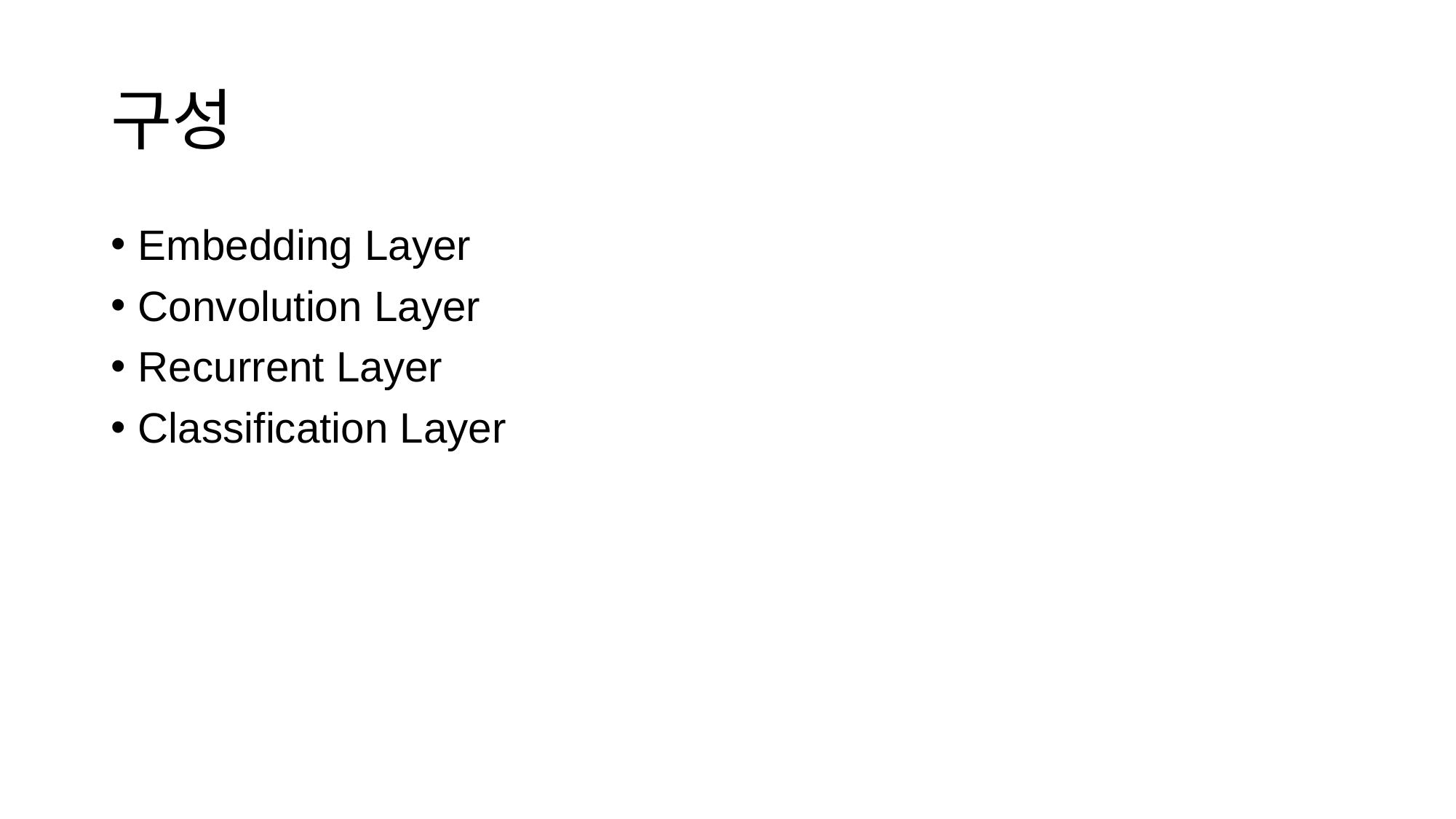

# 구성
Embedding Layer
Convolution Layer
Recurrent Layer
Classification Layer